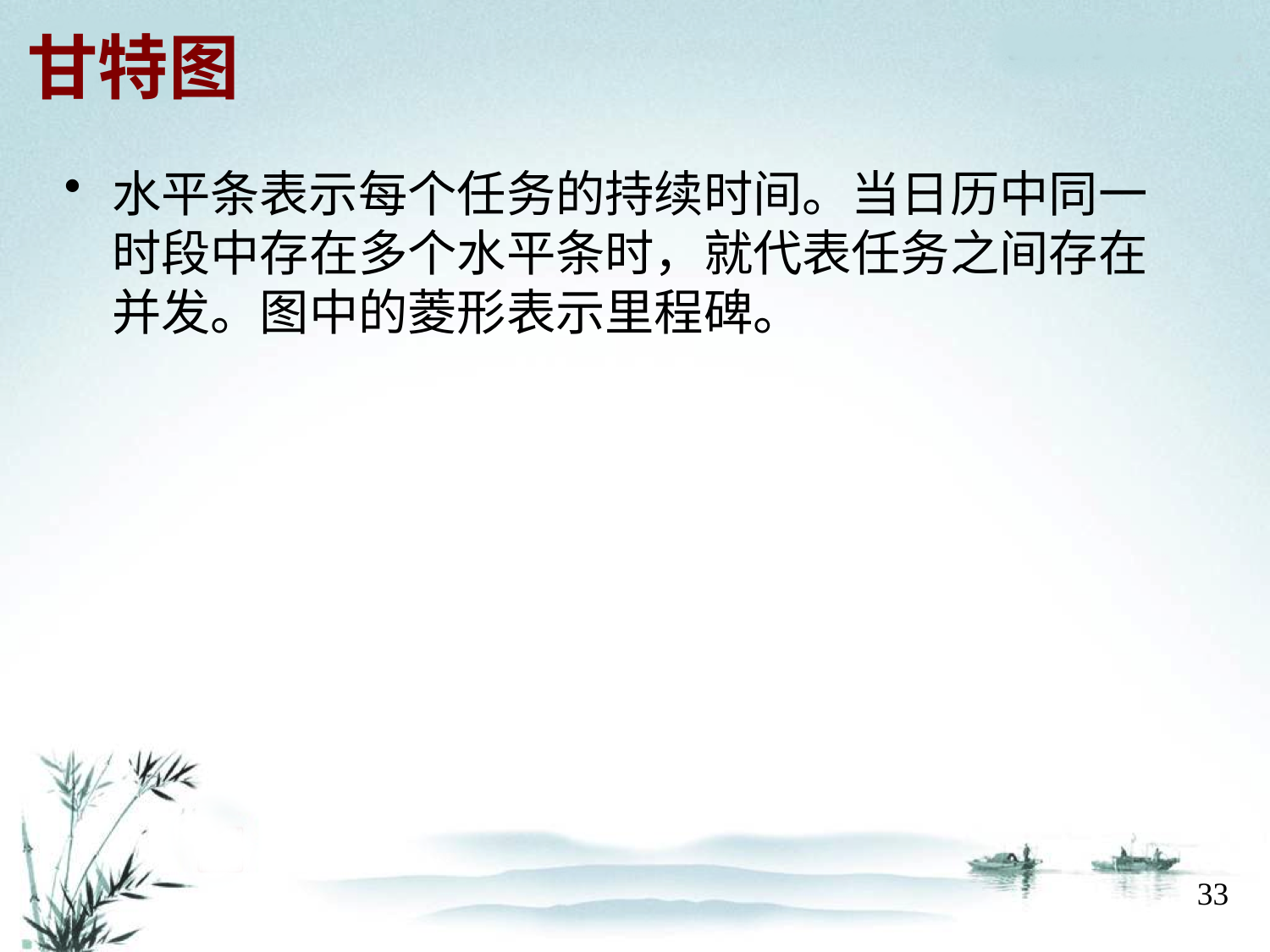

# 甘特图
水平条表示每个任务的持续时间。当日历中同一时段中存在多个水平条时，就代表任务之间存在并发。图中的菱形表示里程碑。
33